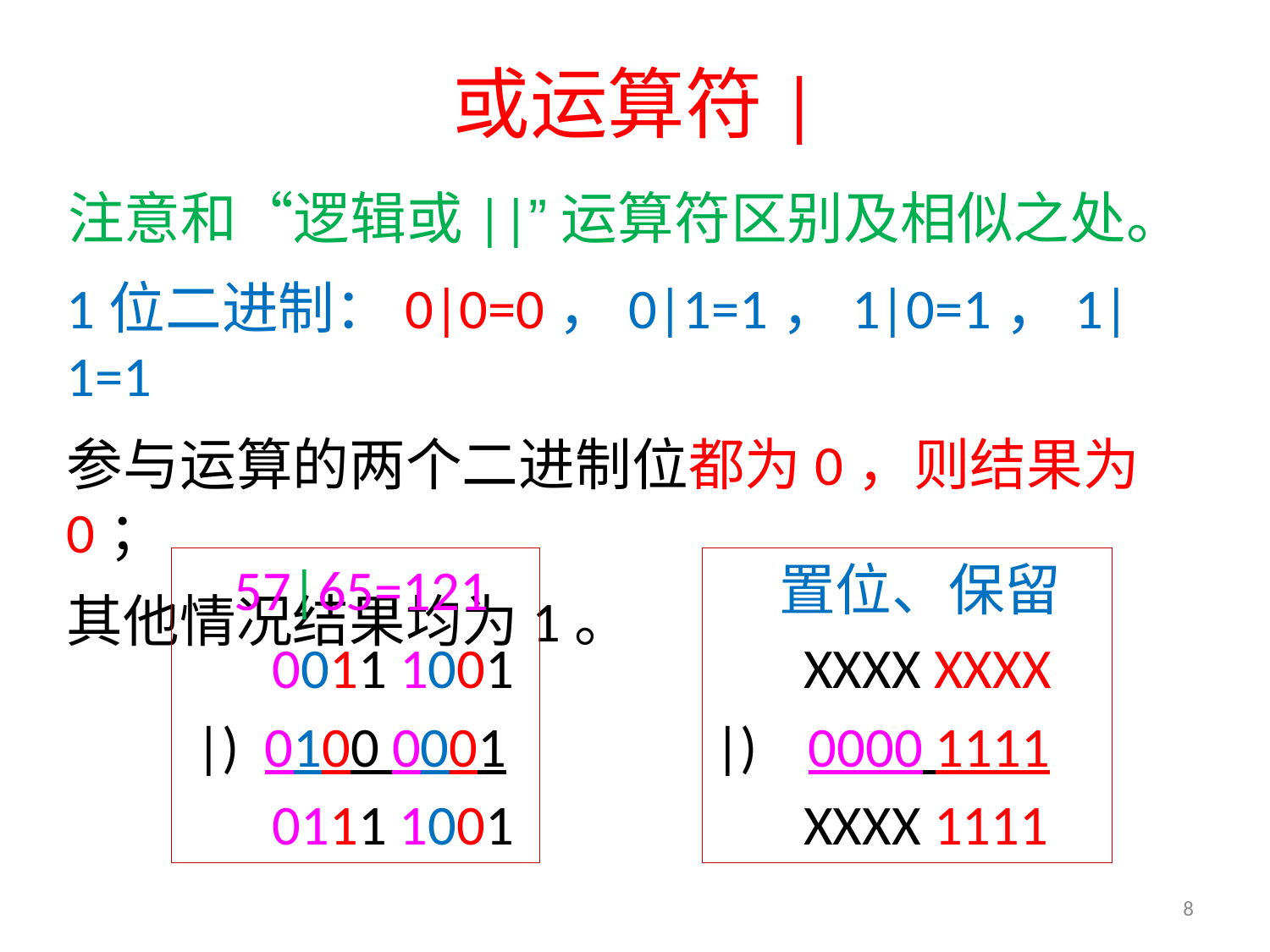

# 或运算符|
注意和“逻辑或||”运算符区别及相似之处。
1位二进制：0|0=0，0|1=1，1|0=1，1|1=1
参与运算的两个二进制位都为0，则结果为0；
其他情况结果均为1。
    57|65=121
       0011 1001
 |)  0100 0001
       0111 1001
    置位、保留
       XXXX XXXX
|)    0000 1111
       XXXX 1111
8